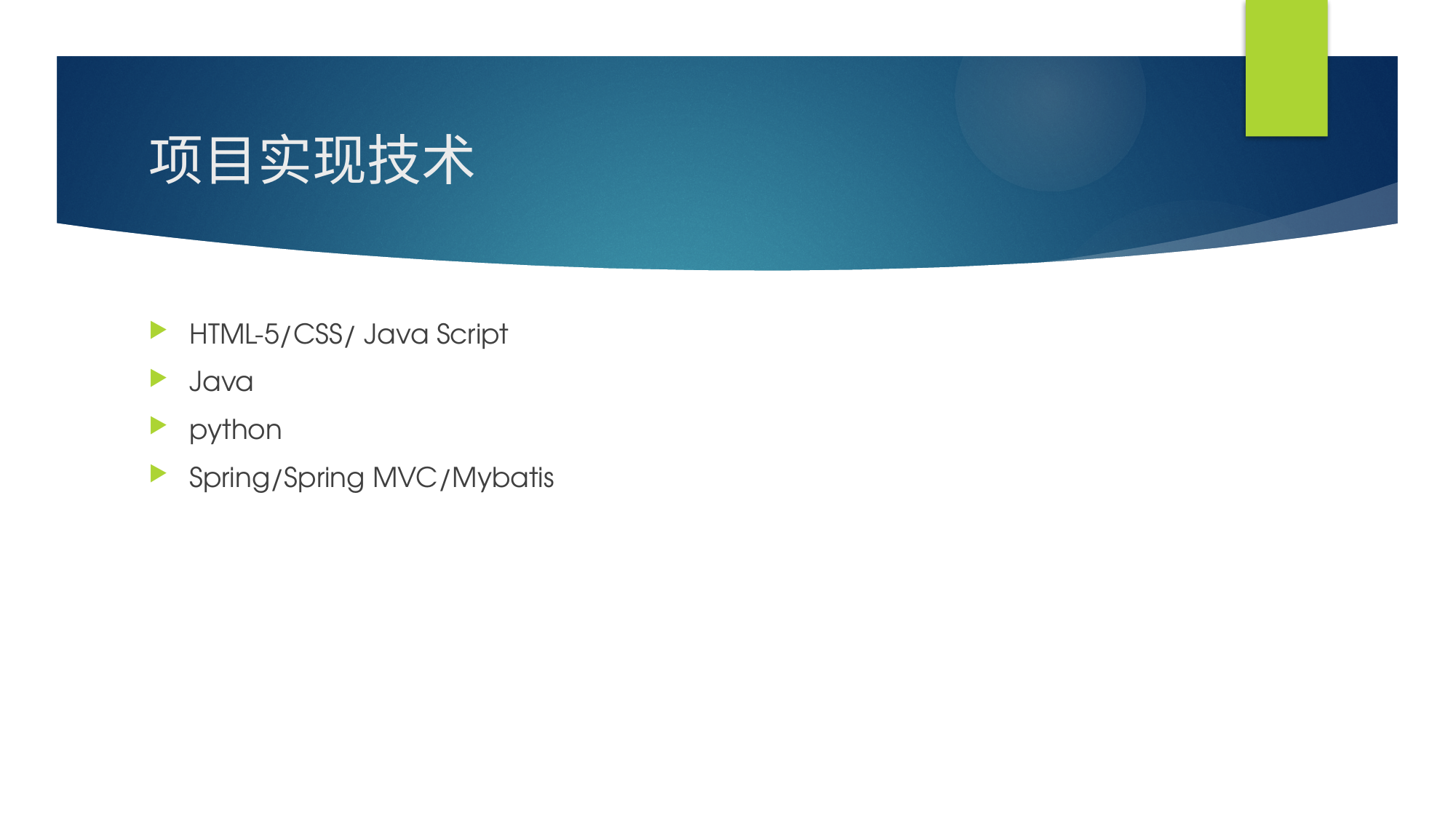

# 项目实现技术
HTML-5/CSS/ Java Script
Java
python
Spring/Spring MVC/Mybatis